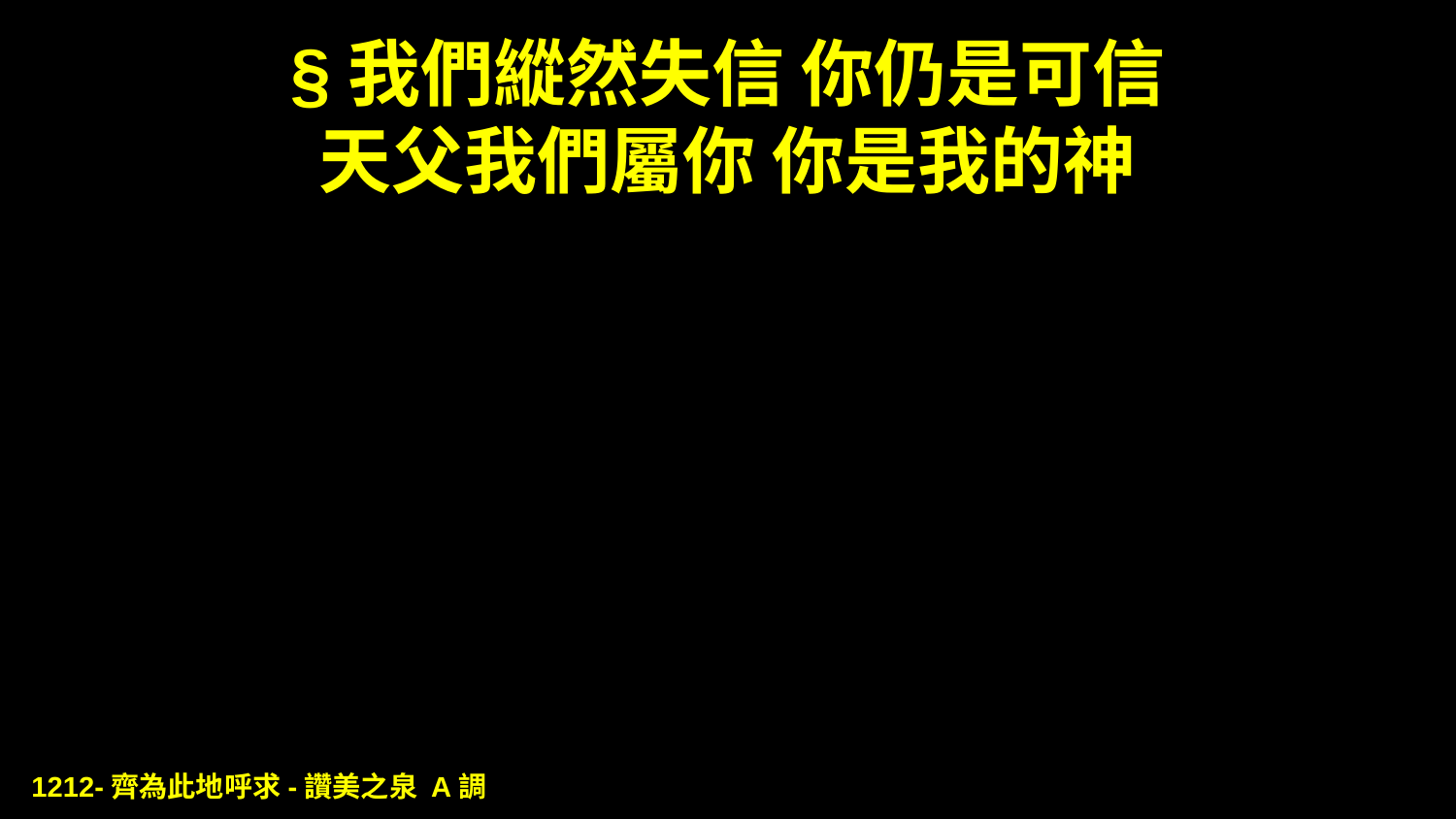

# §我們縱然失信 你仍是可信 天父我們屬你 你是我的神
1212-齊為此地呼求-讚美之泉 A調